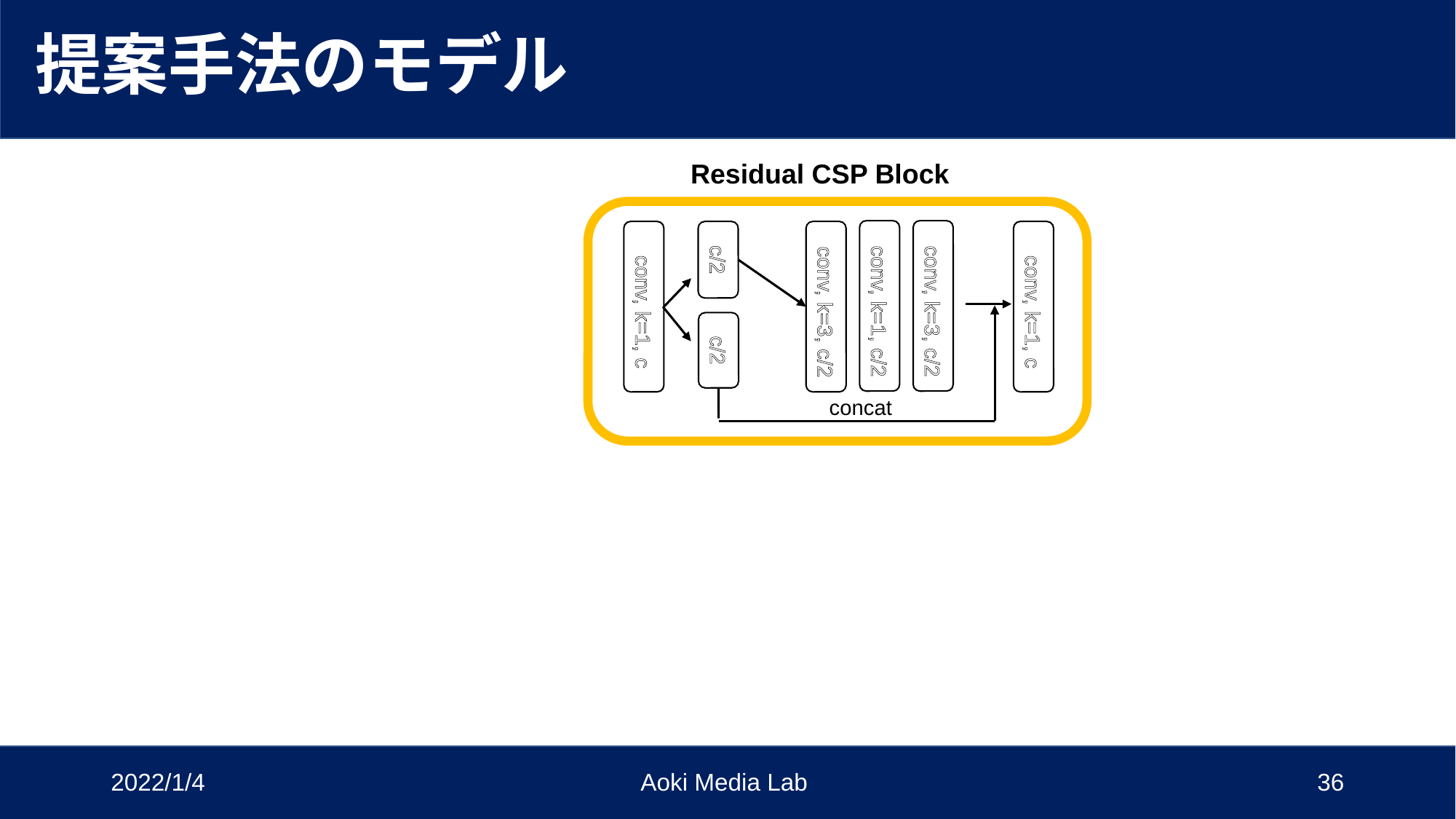

# 提案手法のモデル
Residual CSP Block

zconv, k=1, c/2
zconv, k=3, c/2
zconv, k=1, c
c/2
zconv, k=3, c/2
zconv, k=1, c
c/2
concat
2022/1/4
Aoki Media Lab
36